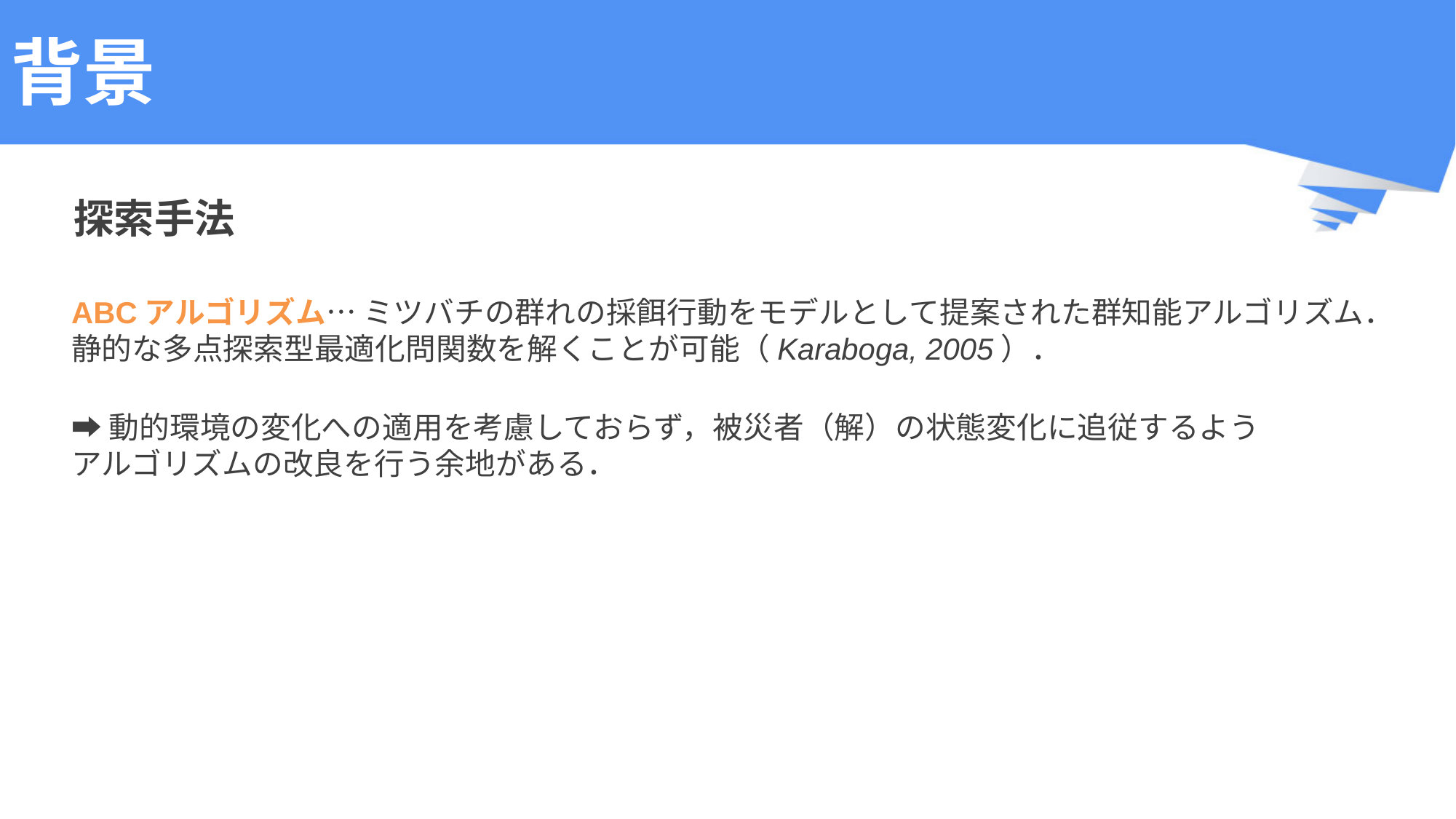

# 背景
探索手法
ABCアルゴリズム… ミツバチの群れの採餌行動をモデルとして提案された群知能アルゴリズム．
静的な多点探索型最適化問関数を解くことが可能（Karaboga, 2005）．
➡動的環境の変化への適用を考慮しておらず，被災者（解）の状態変化に追従するよう
アルゴリズムの改良を行う余地がある．